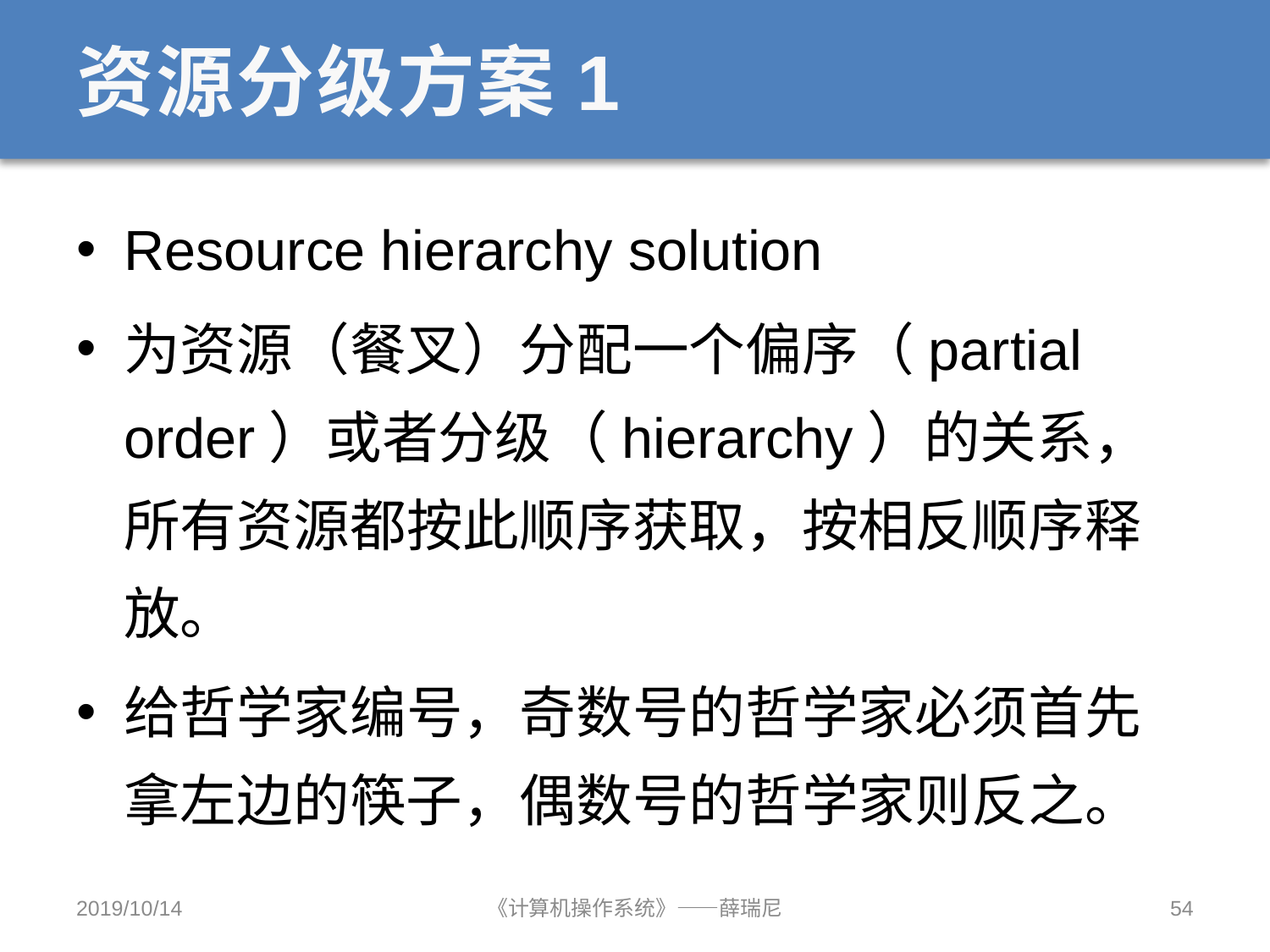

# 资源分级方案1
Resource hierarchy solution
为资源（餐叉）分配一个偏序（partial order）或者分级（hierarchy）的关系，所有资源都按此顺序获取，按相反顺序释放。
给哲学家编号，奇数号的哲学家必须首先拿左边的筷子，偶数号的哲学家则反之。

2019/10/14
《计算机操作系统》——薛瑞尼
54